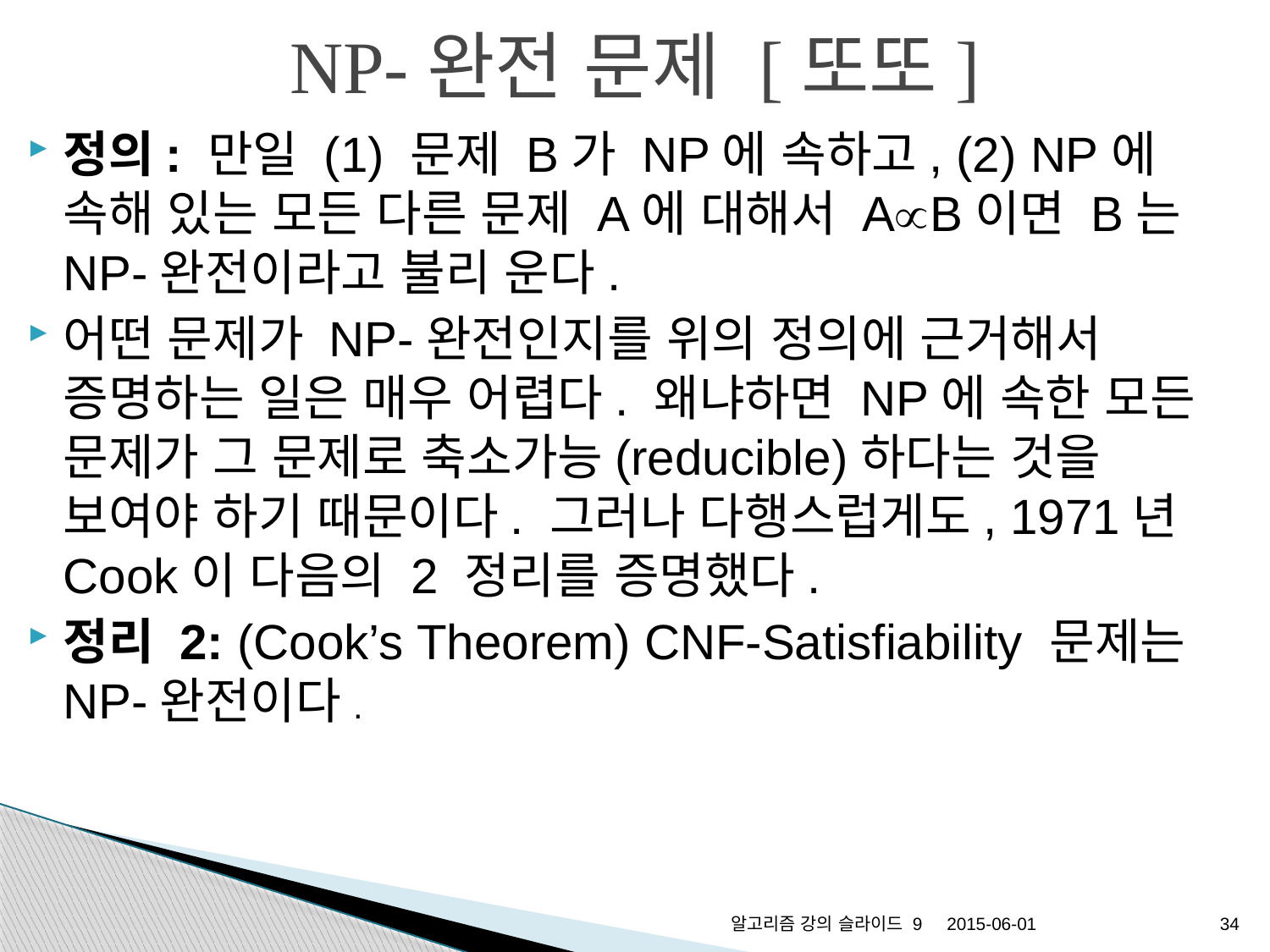

NP-완전 문제 [또또]
정의: 만일 (1) 문제 B가 NP에 속하고, (2) NP에 속해 있는 모든 다른 문제 A에 대해서 A∝B이면 B는 NP-완전이라고 불리 운다.
어떤 문제가 NP-완전인지를 위의 정의에 근거해서 증명하는 일은 매우 어렵다. 왜냐하면 NP에 속한 모든 문제가 그 문제로 축소가능(reducible)하다는 것을 보여야 하기 때문이다. 그러나 다행스럽게도, 1971년 Cook이 다음의 2 정리를 증명했다.
정리 2: (Cook’s Theorem) CNF-Satisfiability 문제는 NP-완전이다.
알고리즘 강의 슬라이드 9
2015-06-01
34